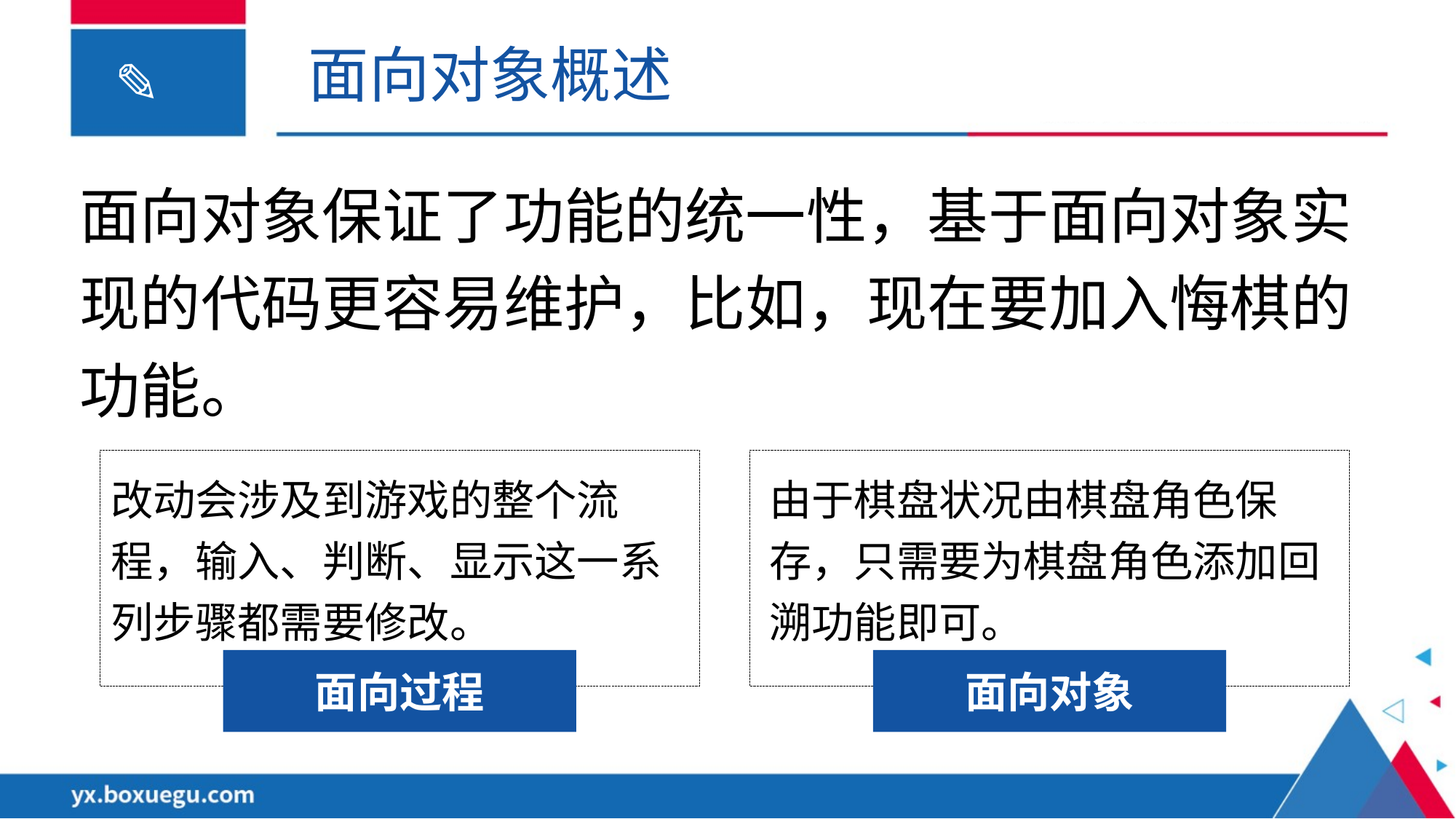

面向对象概述
面向对象保证了功能的统一性，基于面向对象实现的代码更容易维护，比如，现在要加入悔棋的功能。

改动会涉及到游戏的整个流程，输入、判断、显示这一系列步骤都需要修改。
由于棋盘状况由棋盘角色保存，只需要为棋盘角色添加回溯功能即可。
面向过程
面向对象